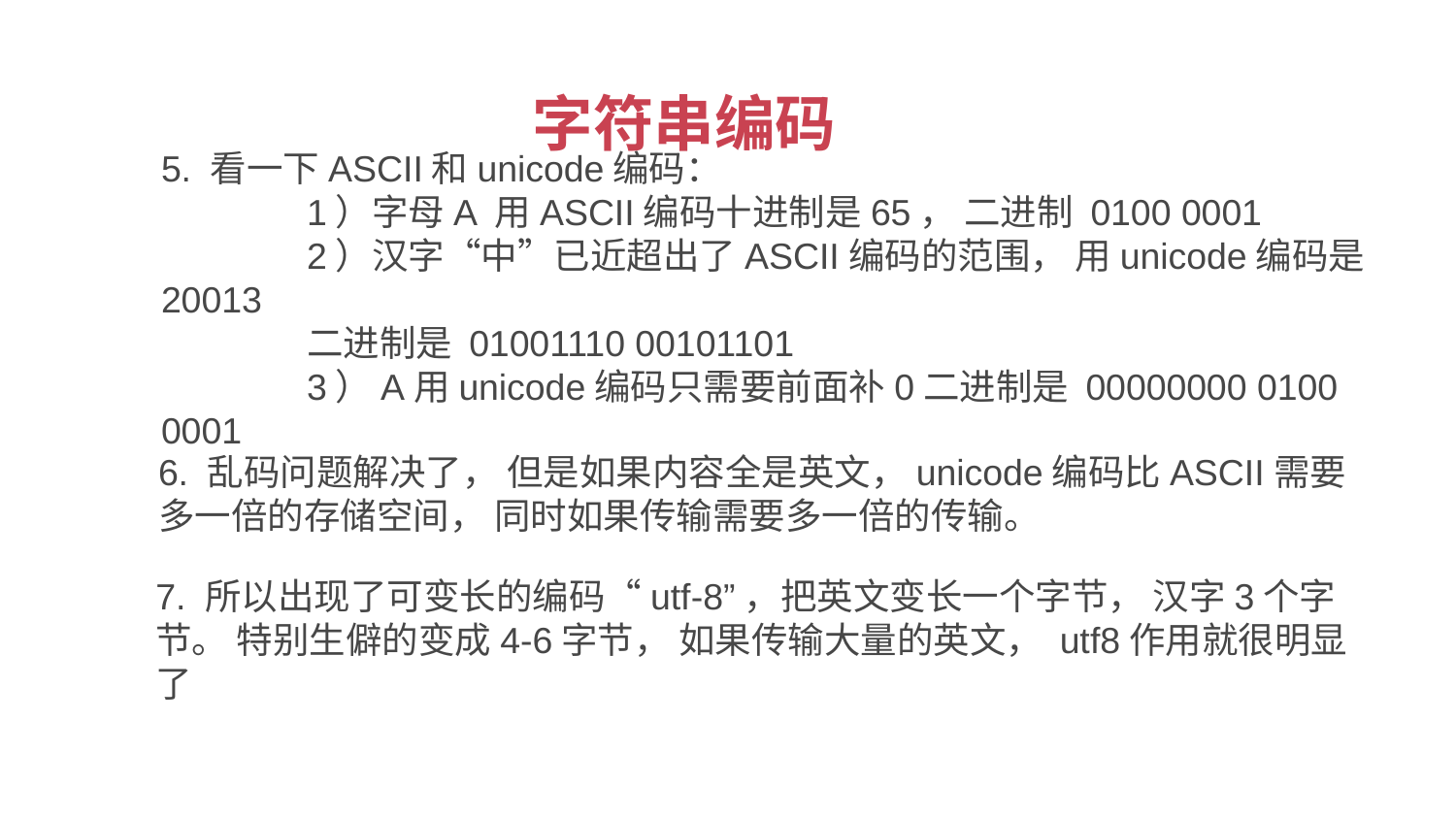

字符串编码

5. 看一下ASCII和unicode编码：
	1）字母A 用ASCII编码十进制是65， 二进制 0100 0001
	2）汉字“中”已近超出了ASCII编码的范围， 用unicode编码是20013
	二进制是 01001110 00101101
	3）A用unicode编码只需要前面补0二进制是 00000000 0100 0001
6. 乱码问题解决了， 但是如果内容全是英文，unicode编码比ASCII需要多一倍的存储空间， 同时如果传输需要多一倍的传输。
7. 所以出现了可变长的编码“utf-8”，把英文变长一个字节， 汉字3个字节。 特别生僻的变成4-6字节， 如果传输大量的英文， utf8作用就很明显了